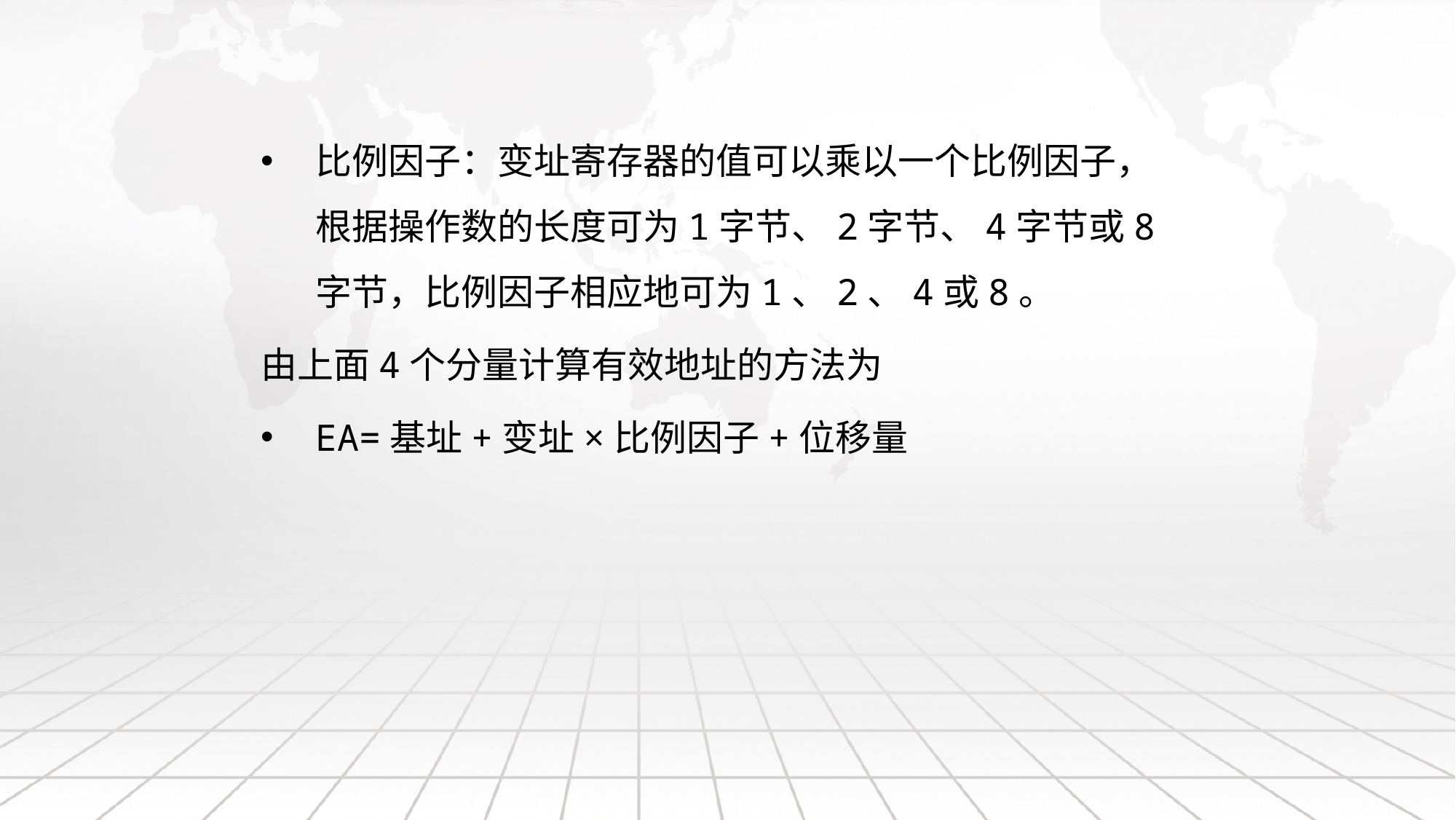

比例因子：变址寄存器的值可以乘以一个比例因子，根据操作数的长度可为1字节、2字节、4字节或8字节，比例因子相应地可为1、2、4或8。
由上面4个分量计算有效地址的方法为
EA=基址+变址×比例因子+位移量